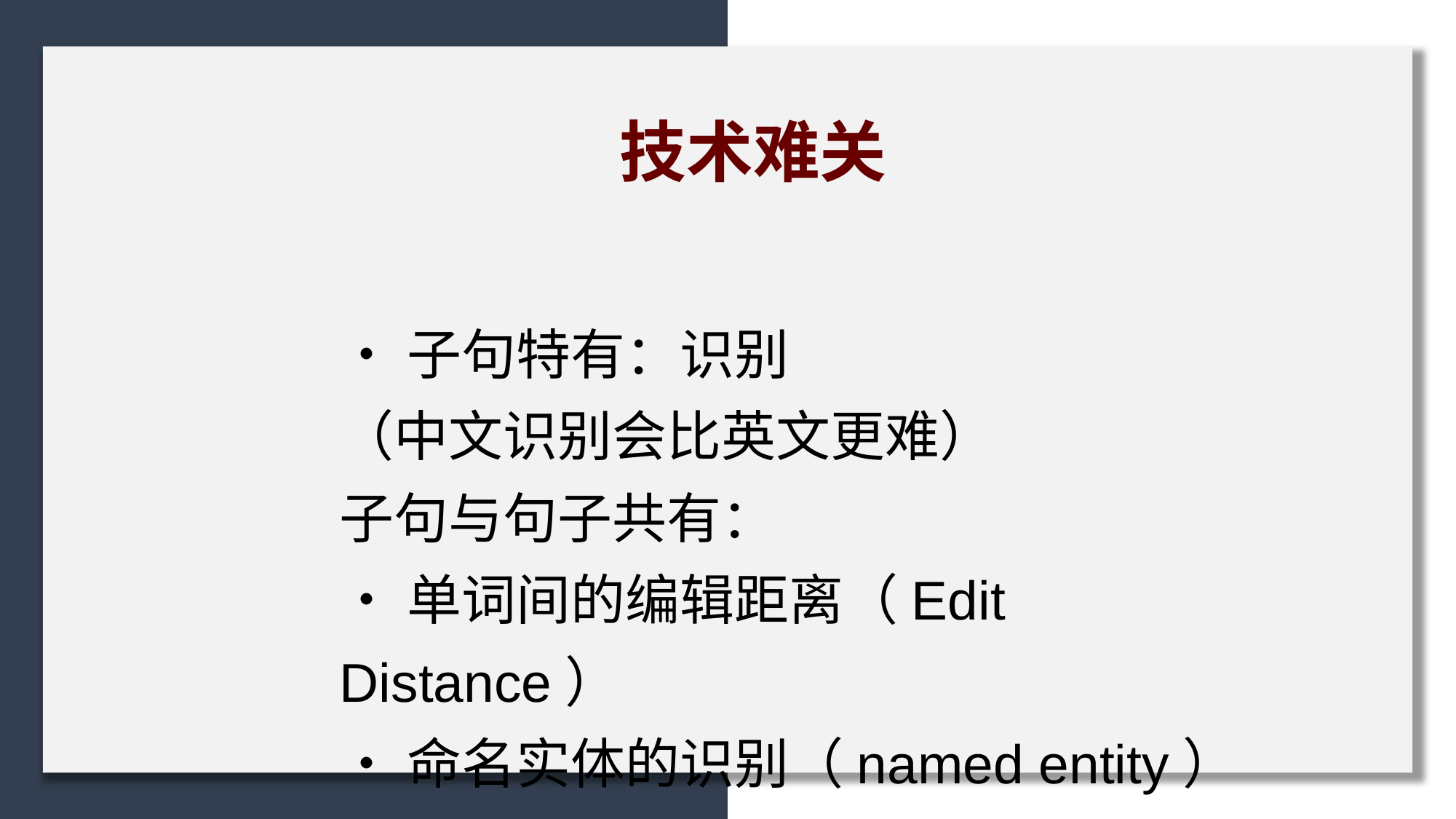

技术难关
•子句特有：识别
（中文识别会比英文更难）
子句与句子共有：
•单词间的编辑距离（Edit Distance）
•命名实体的识别（named entity）